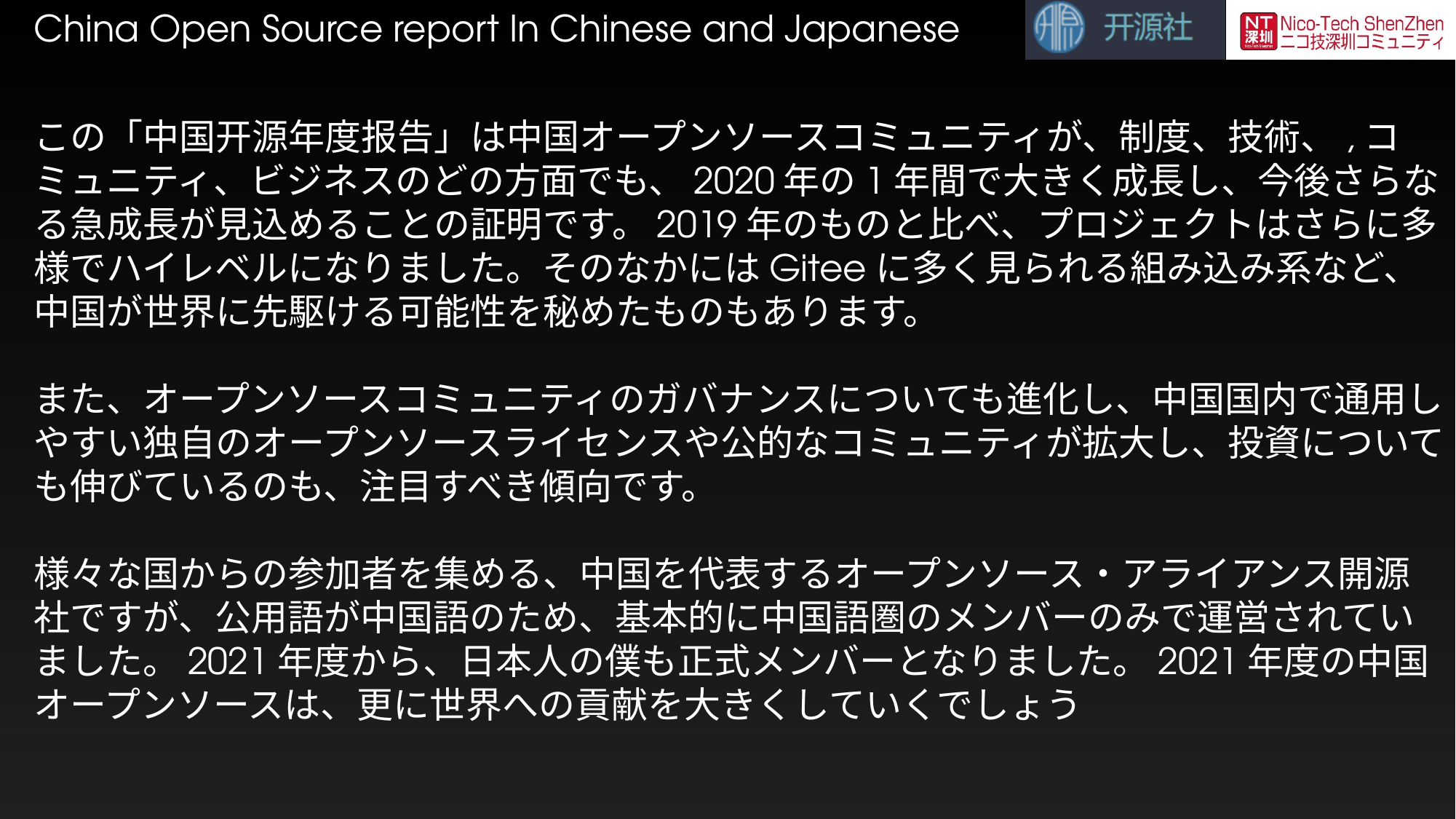

China Open Source report In Chinese and Japanese
この「中国开源年度报告」は中国オープンソースコミュニティが、制度、技術、,コミュニティ、ビジネスのどの方面でも、2020年の1年間で大きく成長し、今後さらなる急成長が見込めることの証明です。2019年のものと比べ、プロジェクトはさらに多様でハイレベルになりました。そのなかにはGiteeに多く見られる組み込み系など、中国が世界に先駆ける可能性を秘めたものもあります。

また、オープンソースコミュニティのガバナンスについても進化し、中国国内で通用しやすい独自のオープンソースライセンスや公的なコミュニティが拡大し、投資についても伸びているのも、注目すべき傾向です。

様々な国からの参加者を集める、中国を代表するオープンソース・アライアンス開源社ですが、公用語が中国語のため、基本的に中国語圏のメンバーのみで運営されていました。2021年度から、日本人の僕も正式メンバーとなりました。2021年度の中国オープンソースは、更に世界への貢献を大きくしていくでしょう